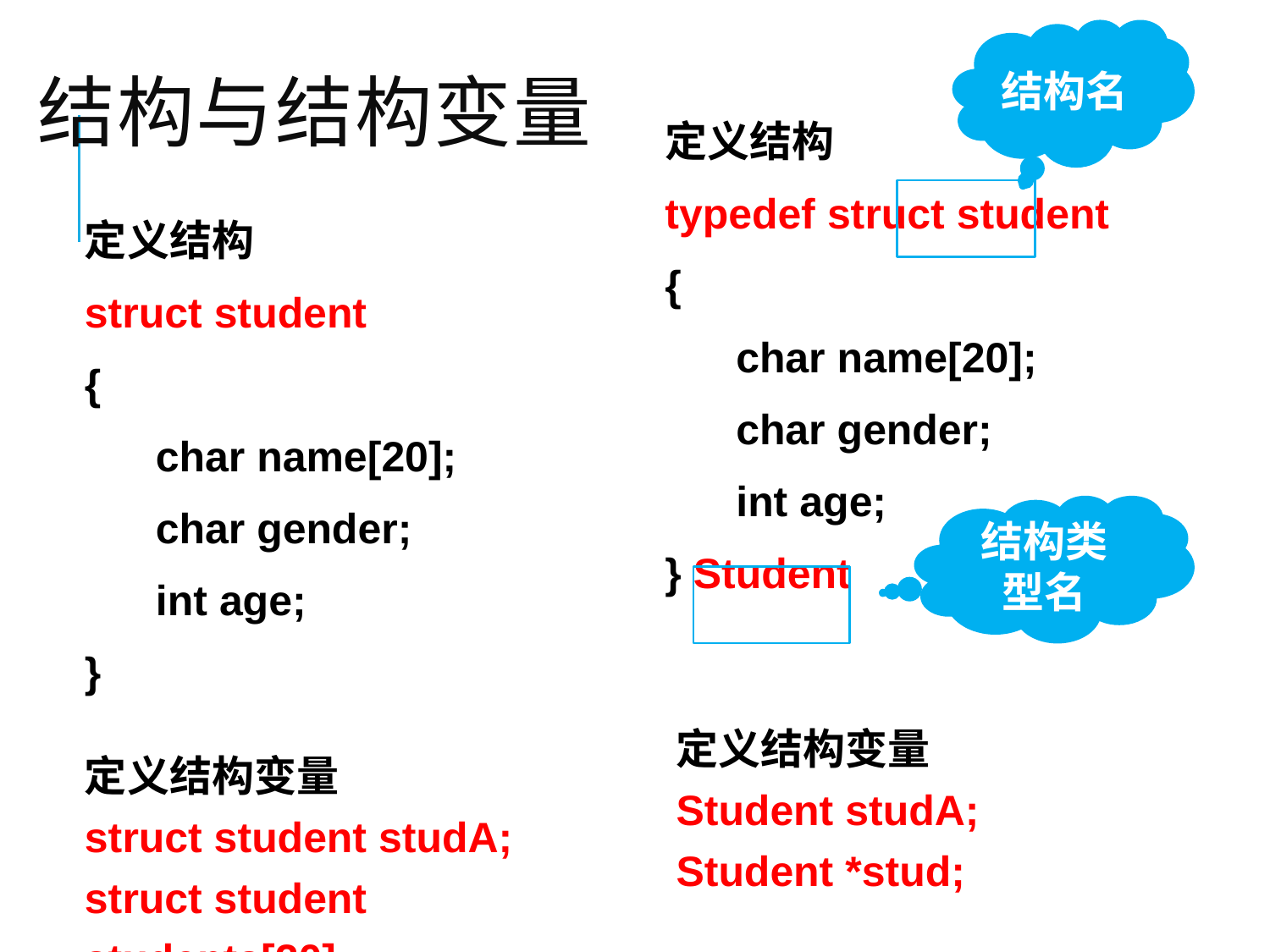

结构名
# 结构与结构变量
定义结构
typedef struct student
{
      char name[20];
      char gender;
      int age;
} Student

定义结构
struct student
{
      char name[20];
      char gender;
      int age;
}
结构类型名

定义结构变量
Student studA;
Student *stud;
定义结构变量
struct student studA;
struct student students[20];